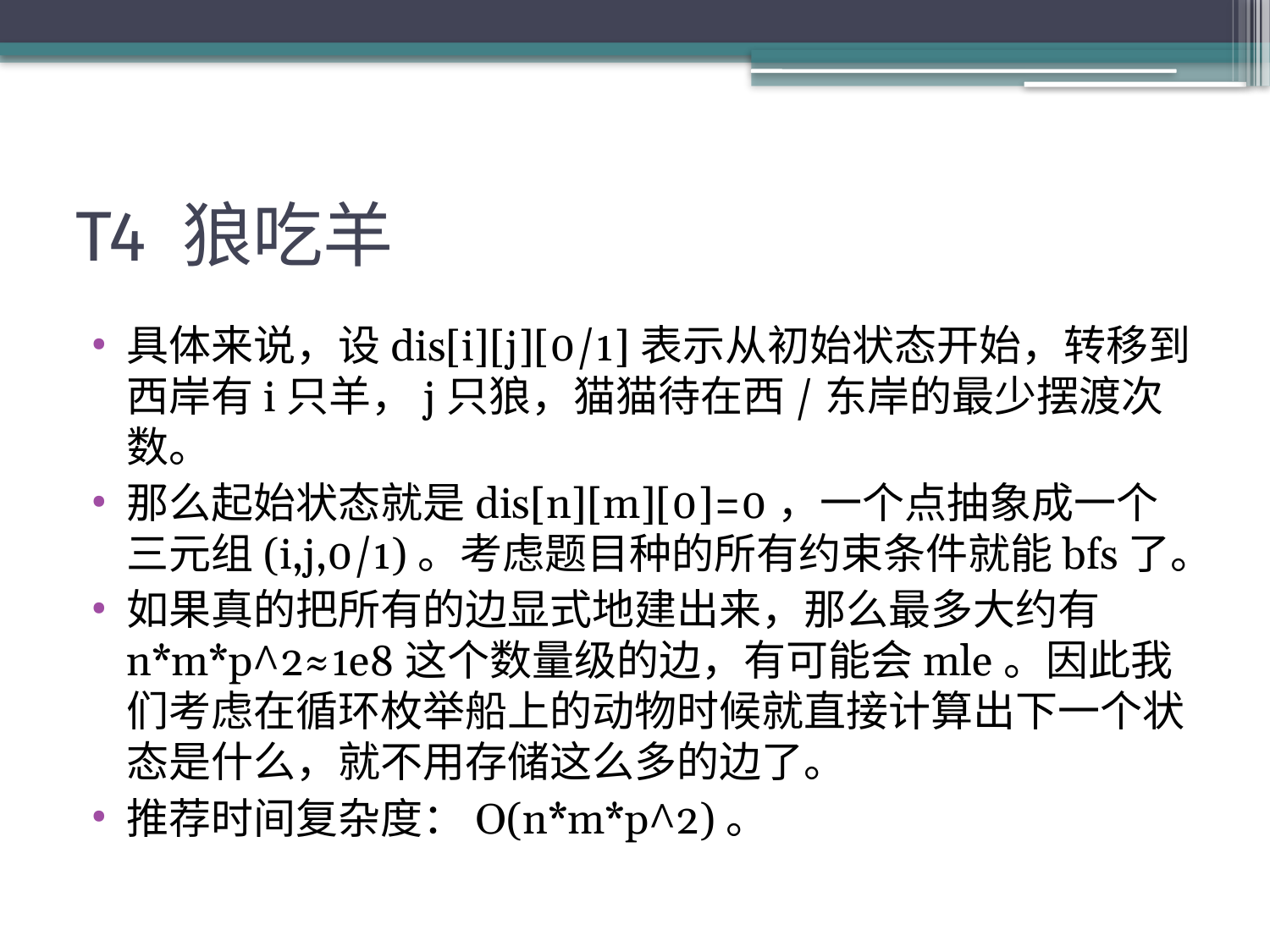

# T4 狼吃羊
具体来说，设dis[i][j][0/1]表示从初始状态开始，转移到西岸有i只羊，j只狼，猫猫待在西/东岸的最少摆渡次数。
那么起始状态就是dis[n][m][0]=0，一个点抽象成一个三元组(i,j,0/1)。考虑题目种的所有约束条件就能bfs了。
如果真的把所有的边显式地建出来，那么最多大约有n*m*p^2≈1e8这个数量级的边，有可能会mle。因此我们考虑在循环枚举船上的动物时候就直接计算出下一个状态是什么，就不用存储这么多的边了。
推荐时间复杂度：O(n*m*p^2)。